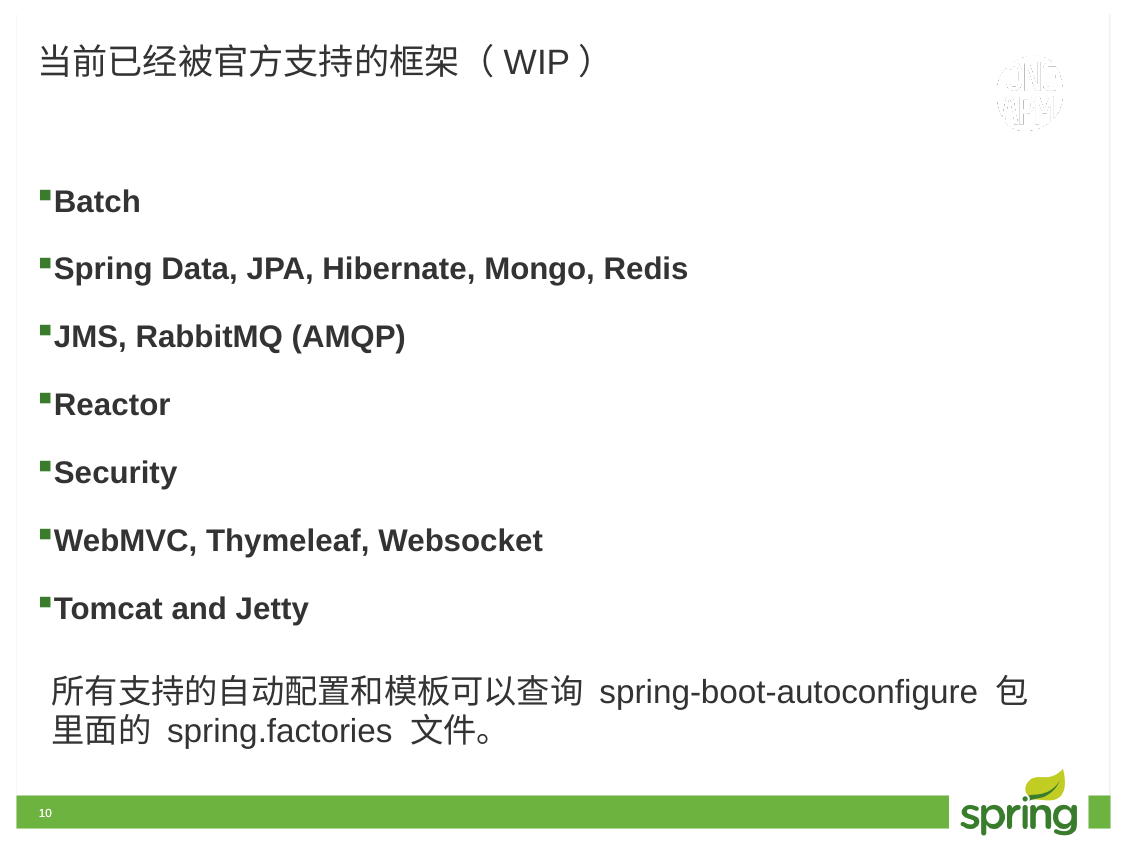

# 当前已经被官方支持的框架（WIP）
Batch
Spring Data, JPA, Hibernate, Mongo, Redis
JMS, RabbitMQ (AMQP)
Reactor
Security
WebMVC, Thymeleaf, Websocket
Tomcat and Jetty
所有支持的自动配置和模板可以查询 spring-boot-autoconfigure 包里面的 spring.factories 文件。